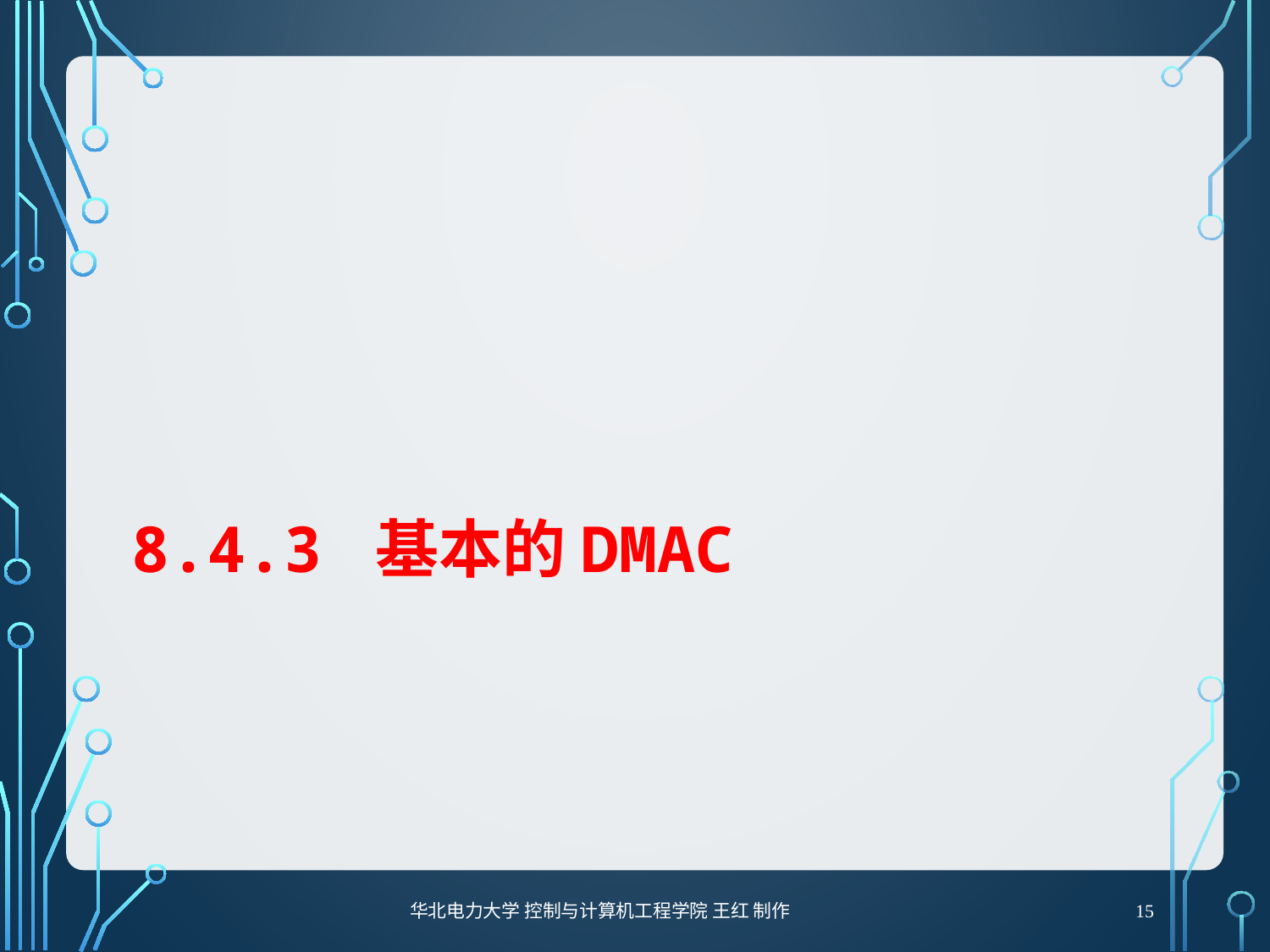

# 8.4.3 基本的DMAC

华北电力大学 控制与计算机工程学院 王红 制作
15